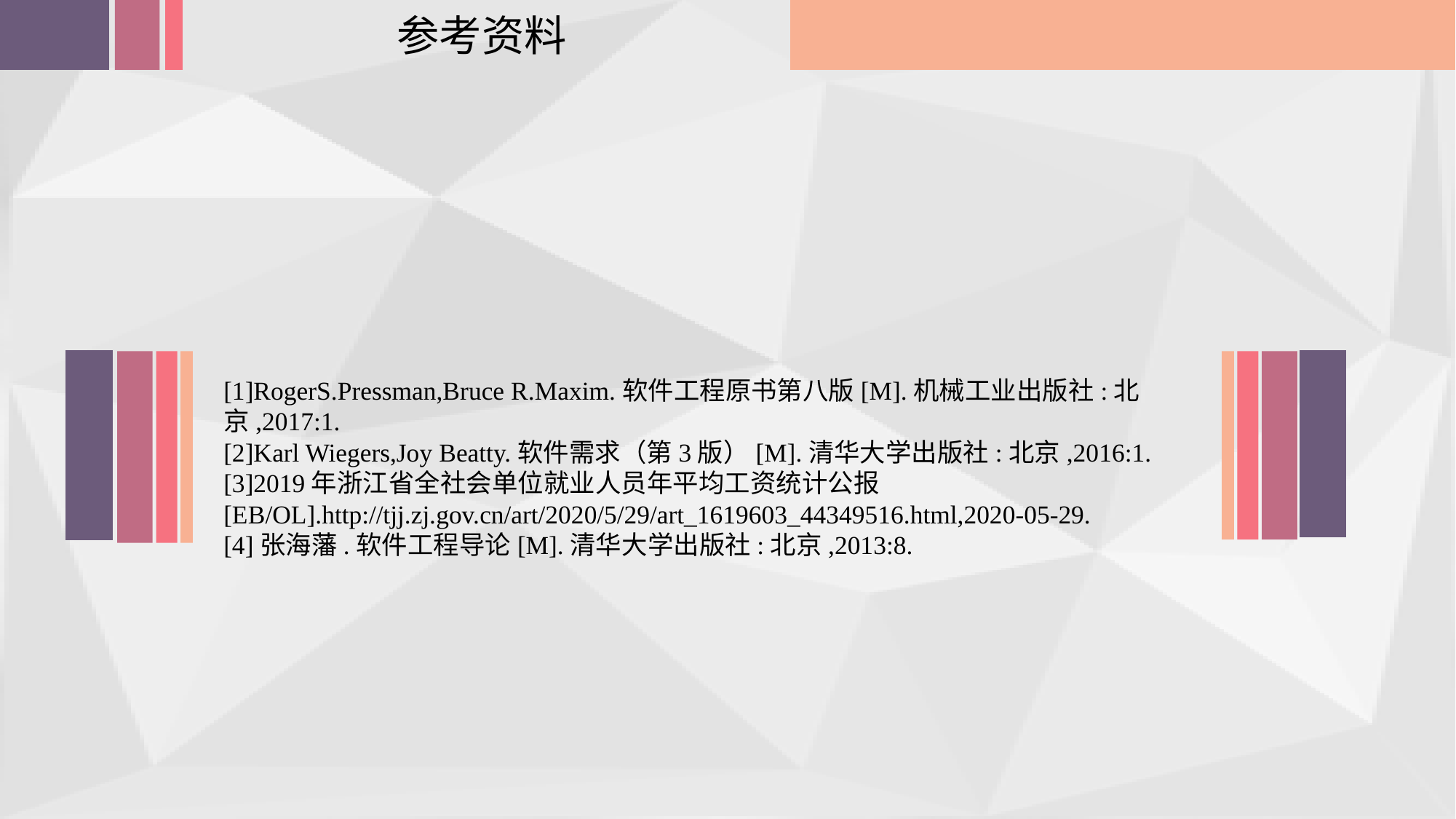

参考资料

[1]RogerS.Pressman,Bruce R.Maxim.软件工程原书第八版[M].机械工业出版社:北京,2017:1.
[2]Karl Wiegers,Joy Beatty.软件需求（第3版）[M].清华大学出版社:北京,2016:1.
[3]2019年浙江省全社会单位就业人员年平均工资统计公报
[EB/OL].http://tjj.zj.gov.cn/art/2020/5/29/art_1619603_44349516.html,2020-05-29.
[4]张海藩.软件工程导论[M].清华大学出版社:北京,2013:8.